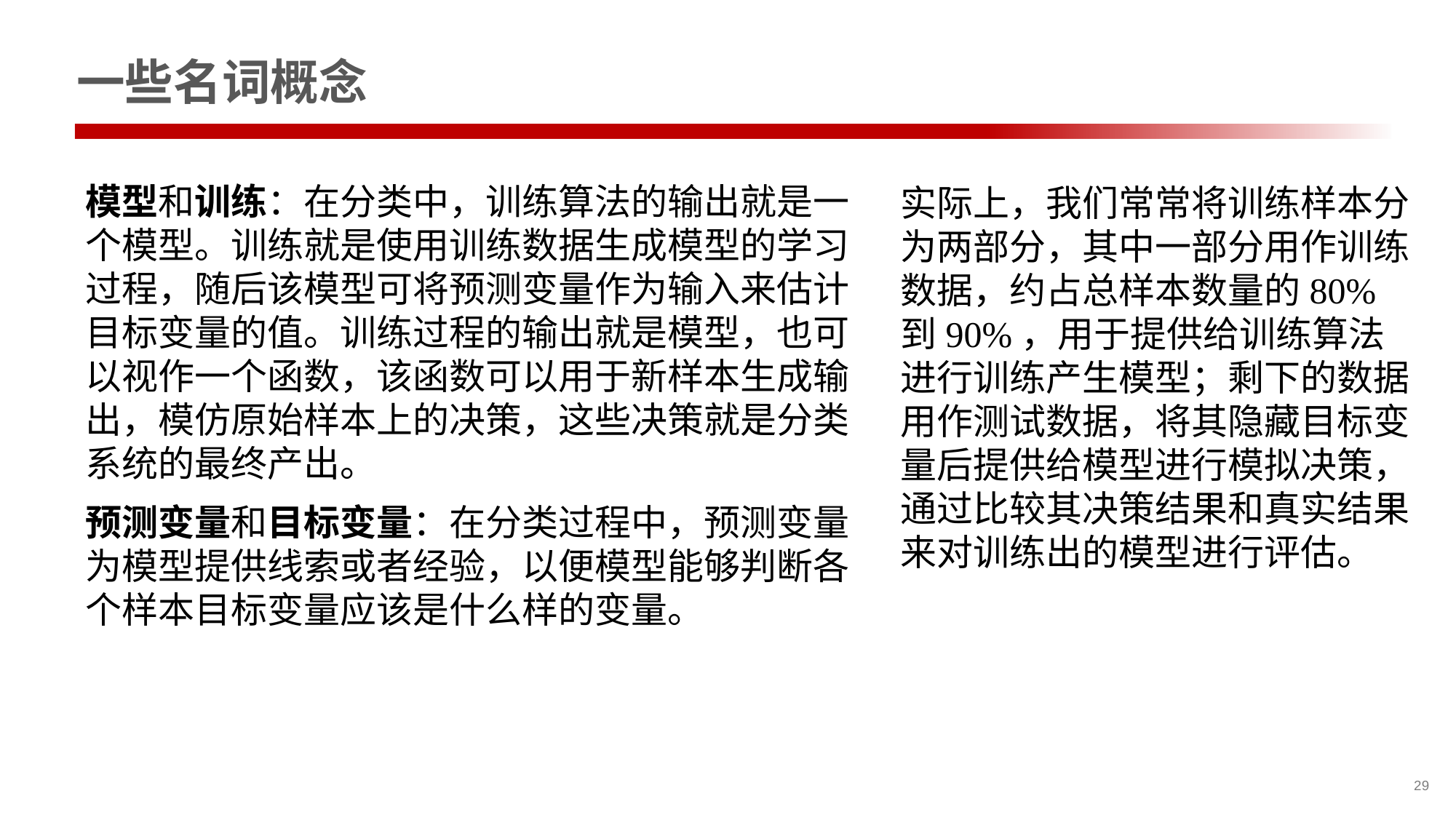

# 一些名词概念

模型和训练：在分类中，训练算法的输出就是一个模型。训练就是使用训练数据生成模型的学习过程，随后该模型可将预测变量作为输入来估计目标变量的值。训练过程的输出就是模型，也可以视作一个函数，该函数可以用于新样本生成输出，模仿原始样本上的决策，这些决策就是分类系统的最终产出。
实际上，我们常常将训练样本分为两部分，其中一部分用作训练数据，约占总样本数量的80%到90%，用于提供给训练算法进行训练产生模型；剩下的数据用作测试数据，将其隐藏目标变量后提供给模型进行模拟决策，通过比较其决策结果和真实结果来对训练出的模型进行评估。
预测变量和目标变量：在分类过程中，预测变量为模型提供线索或者经验，以便模型能够判断各个样本目标变量应该是什么样的变量。
29